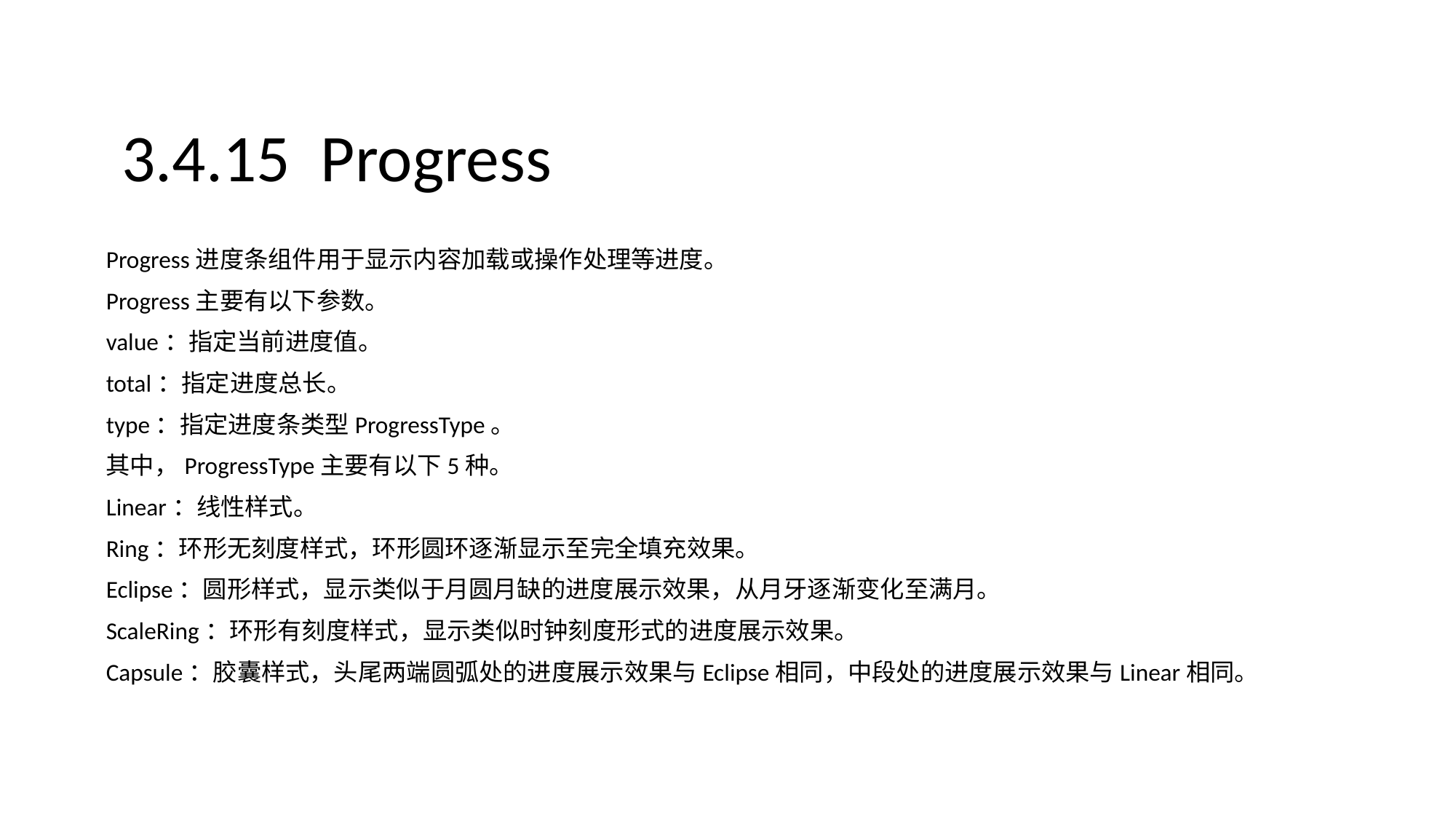

# 3.4.15  Progress
Progress进度条组件用于显示内容加载或操作处理等进度。
Progress主要有以下参数。
value：指定当前进度值。
total：指定进度总长。
type：指定进度条类型ProgressType。
其中，ProgressType主要有以下5种。
Linear：线性样式。
Ring：环形无刻度样式，环形圆环逐渐显示至完全填充效果。
Eclipse：圆形样式，显示类似于月圆月缺的进度展示效果，从月牙逐渐变化至满月。
ScaleRing：环形有刻度样式，显示类似时钟刻度形式的进度展示效果。
Capsule：胶囊样式，头尾两端圆弧处的进度展示效果与Eclipse相同，中段处的进度展示效果与Linear相同。